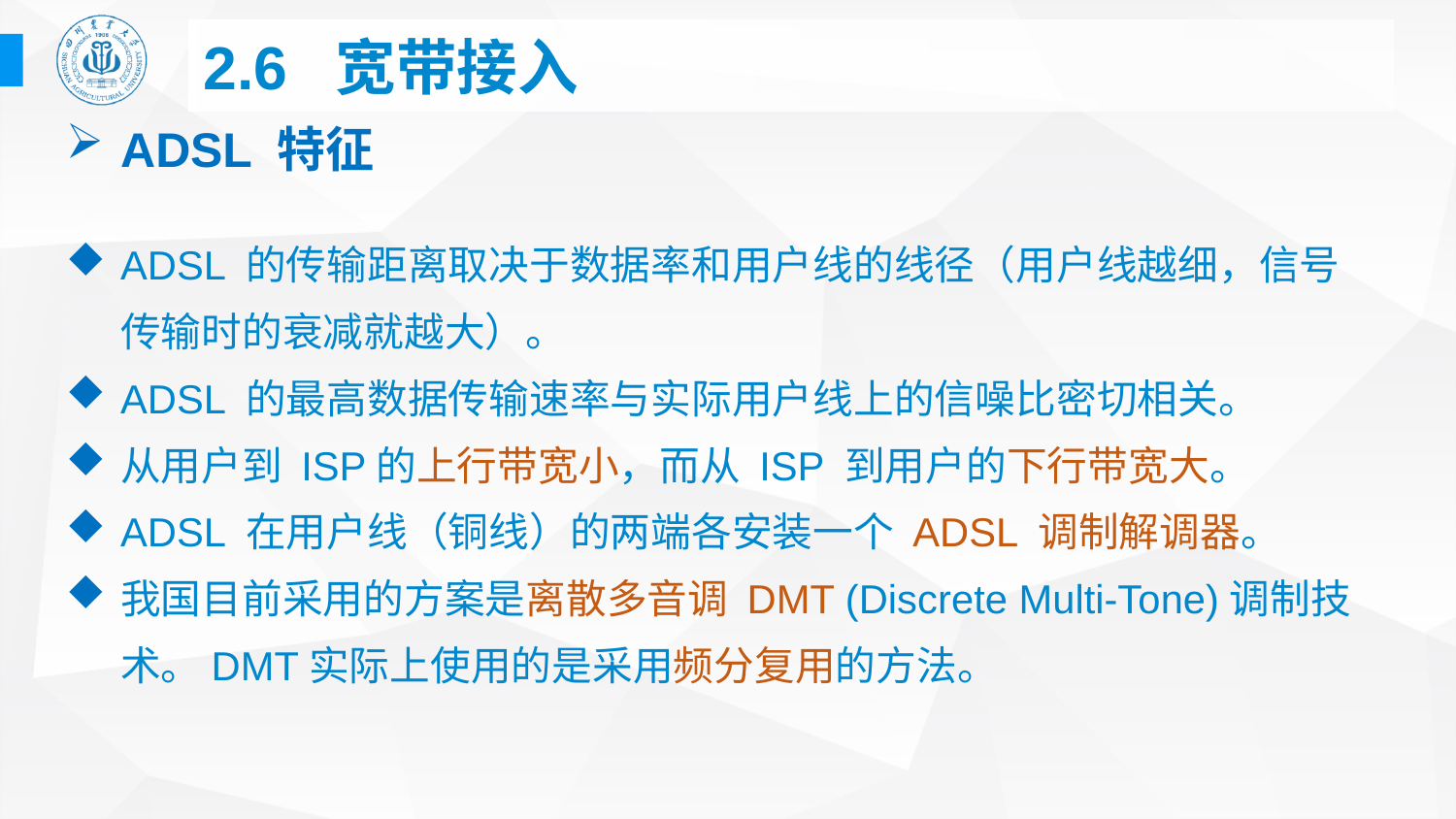

# 2.6  宽带接入
ADSL 特征
ADSL 的传输距离取决于数据率和用户线的线径（用户线越细，信号传输时的衰减就越大）。
ADSL 的最高数据传输速率与实际用户线上的信噪比密切相关。
从用户到 ISP的上行带宽小，而从 ISP 到用户的下行带宽大。
ADSL 在用户线（铜线）的两端各安装一个 ADSL 调制解调器。
我国目前采用的方案是离散多音调 DMT (Discrete Multi-Tone)调制技术。DMT实际上使用的是采用频分复用的方法。